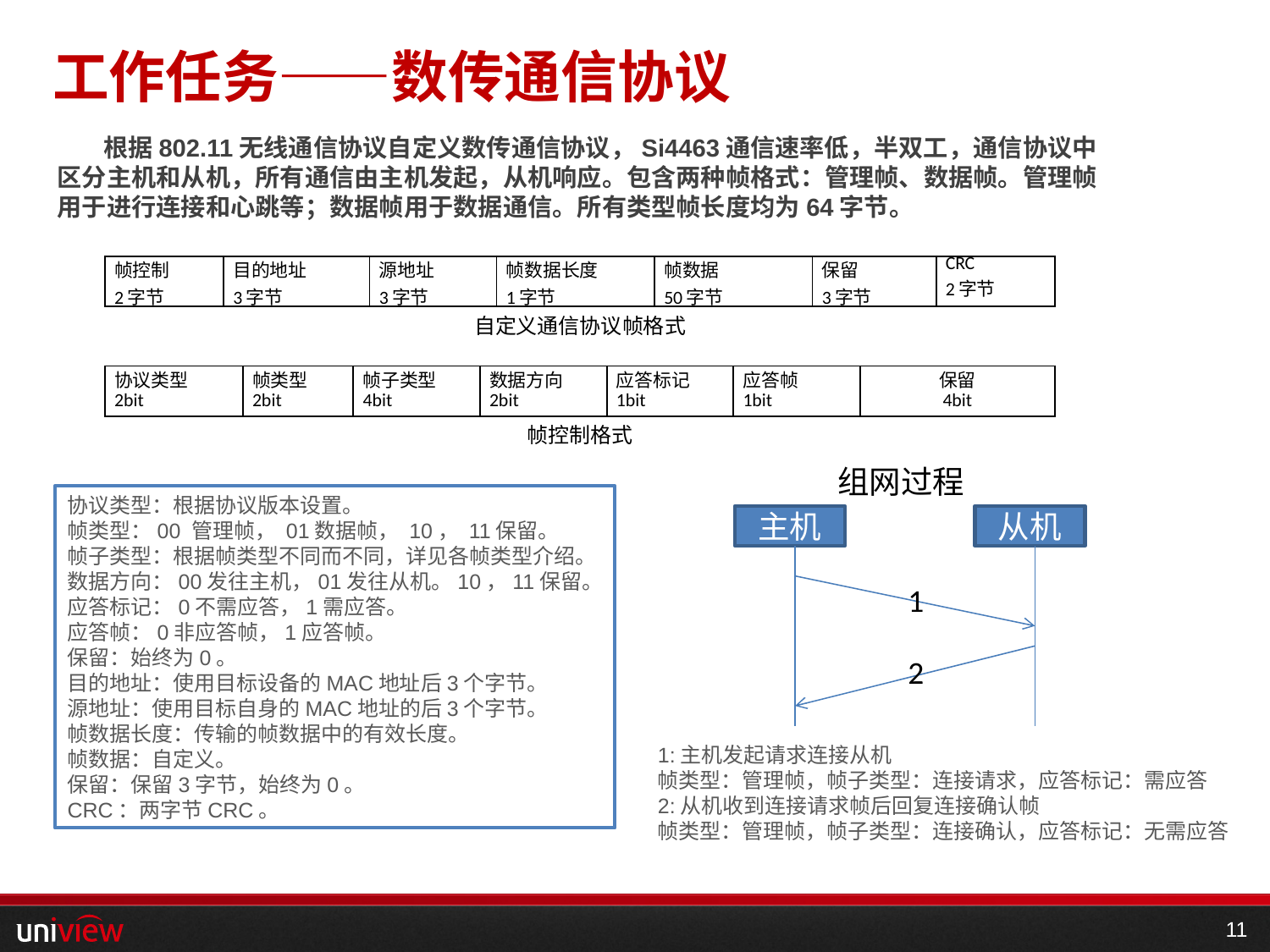

# 工作任务——数传通信协议
       根据802.11无线通信协议自定义数传通信协议，Si4463通信速率低，半双工，通信协议中区分主机和从机，所有通信由主机发起，从机响应。包含两种帧格式：管理帧、数据帧。管理帧用于进行连接和心跳等；数据帧用于数据通信。所有类型帧长度均为64字节。
| 帧控制 2字节 | 目的地址 3字节 | 源地址 3字节 | 帧数据长度 1字节 | 帧数据 50字节 | 保留 3字节 | CRC 2字节 |
| --- | --- | --- | --- | --- | --- | --- |
自定义通信协议帧格式
| 协议类型 2bit | 帧类型 2bit | 帧子类型 4bit | 数据方向 2bit | 应答标记 1bit | 应答帧 1bit | 保留 4bit |
| --- | --- | --- | --- | --- | --- | --- |
帧控制格式
组网过程
协议类型：根据协议版本设置。
帧类型：00 管理帧， 01数据帧， 10， 11保留。
帧子类型：根据帧类型不同而不同，详见各帧类型介绍。
数据方向：00发往主机，01发往从机。10，11保留。
应答标记：0不需应答，1需应答。
应答帧：0非应答帧，1应答帧。
保留：始终为0。
目的地址：使用目标设备的MAC地址后3个字节。
源地址：使用目标自身的MAC地址的后3个字节。
帧数据长度：传输的帧数据中的有效长度。
帧数据：自定义。
保留：保留3字节，始终为0。
CRC：两字节CRC。
主机
从机
1
2
1:主机发起请求连接从机
帧类型：管理帧，帧子类型：连接请求，应答标记：需应答
2:从机收到连接请求帧后回复连接确认帧
帧类型：管理帧，帧子类型：连接确认，应答标记：无需应答